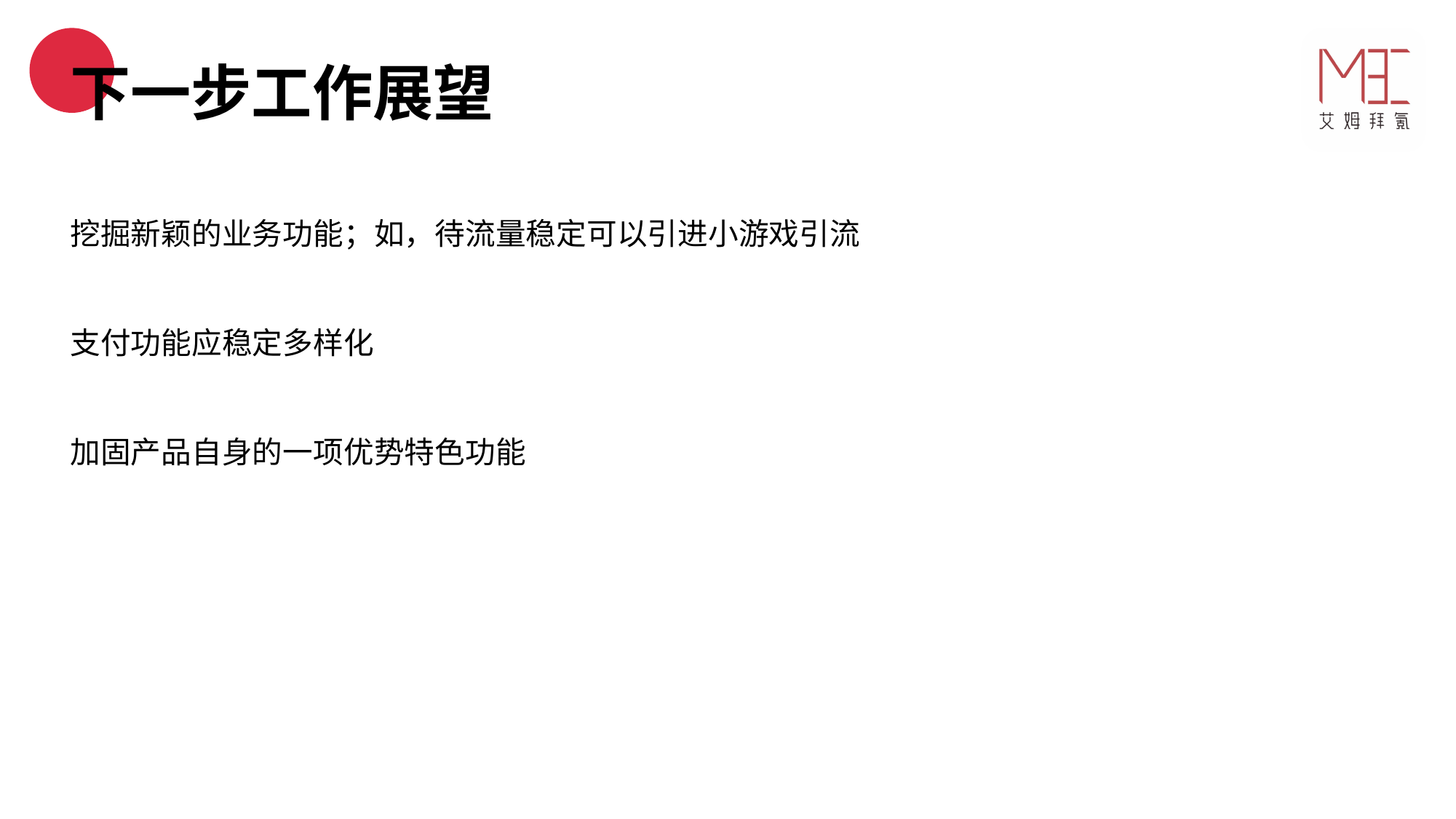

下一步工作展望

挖掘新颖的业务功能；如，待流量稳定可以引进小游戏引流

支付功能应稳定多样化

加固产品自身的一项优势特色功能